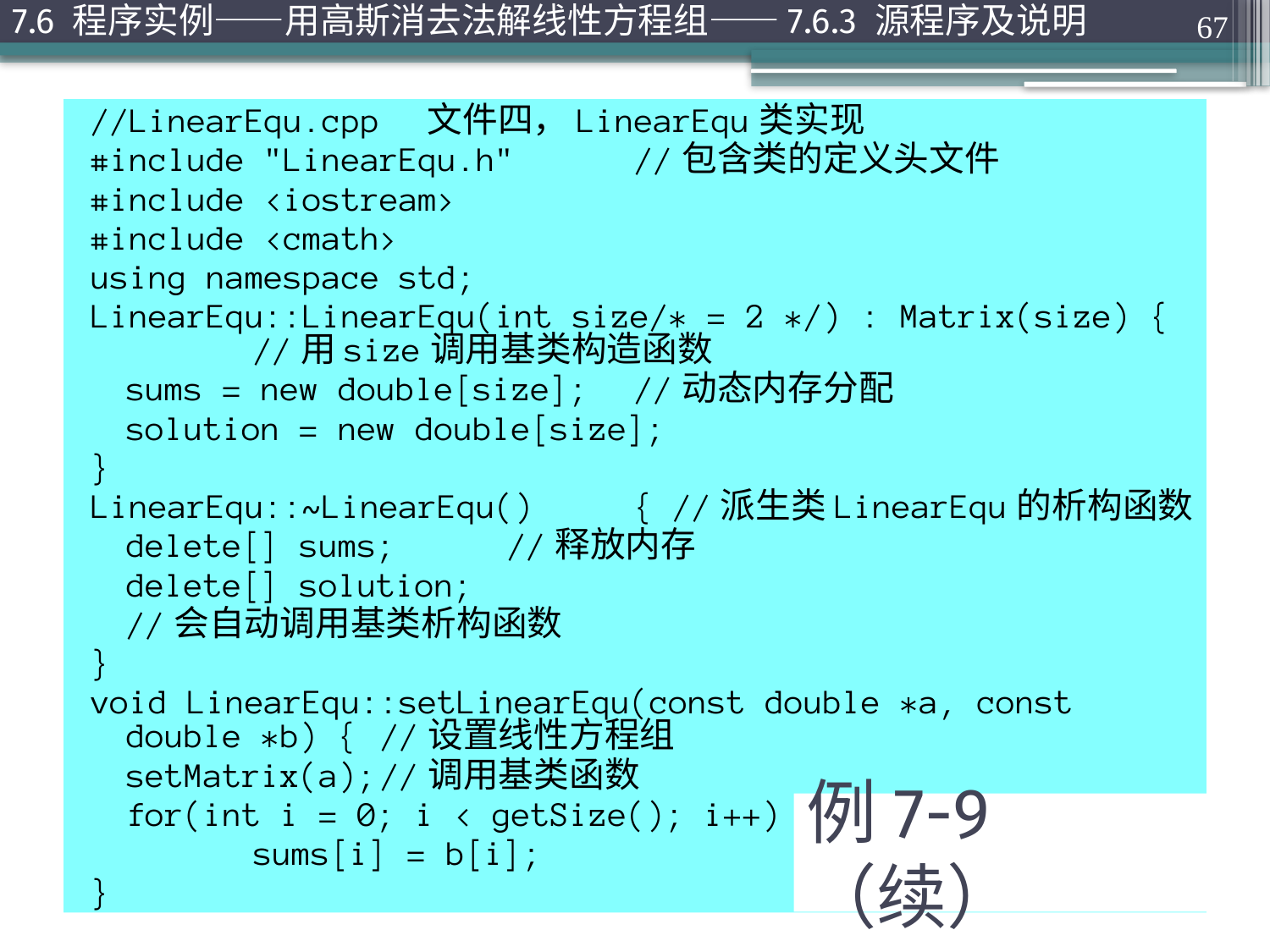

7.6 程序实例——用高斯消去法解线性方程组——7.6.3 源程序及说明
67
//LinearEqu.cpp  文件四，LinearEqu类实现
#include "LinearEqu.h"	//包含类的定义头文件
#include <iostream>
#include <cmath>
using namespace std;
LinearEqu::LinearEqu(int size/* = 2 */) : Matrix(size) {	//用size调用基类构造函数
	sums = new double[size];	//动态内存分配
	solution = new double[size];
}
LinearEqu::~LinearEqu()	{ //派生类LinearEqu的析构函数
	delete[] sums;	//释放内存
	delete[] solution;
	//会自动调用基类析构函数
}
void LinearEqu::setLinearEqu(const double *a, const double *b) {	//设置线性方程组
	setMatrix(a);	//调用基类函数
	for(int i = 0; i < getSize(); i++)
		sums[i] = b[i];
}
# 例7-9（续）